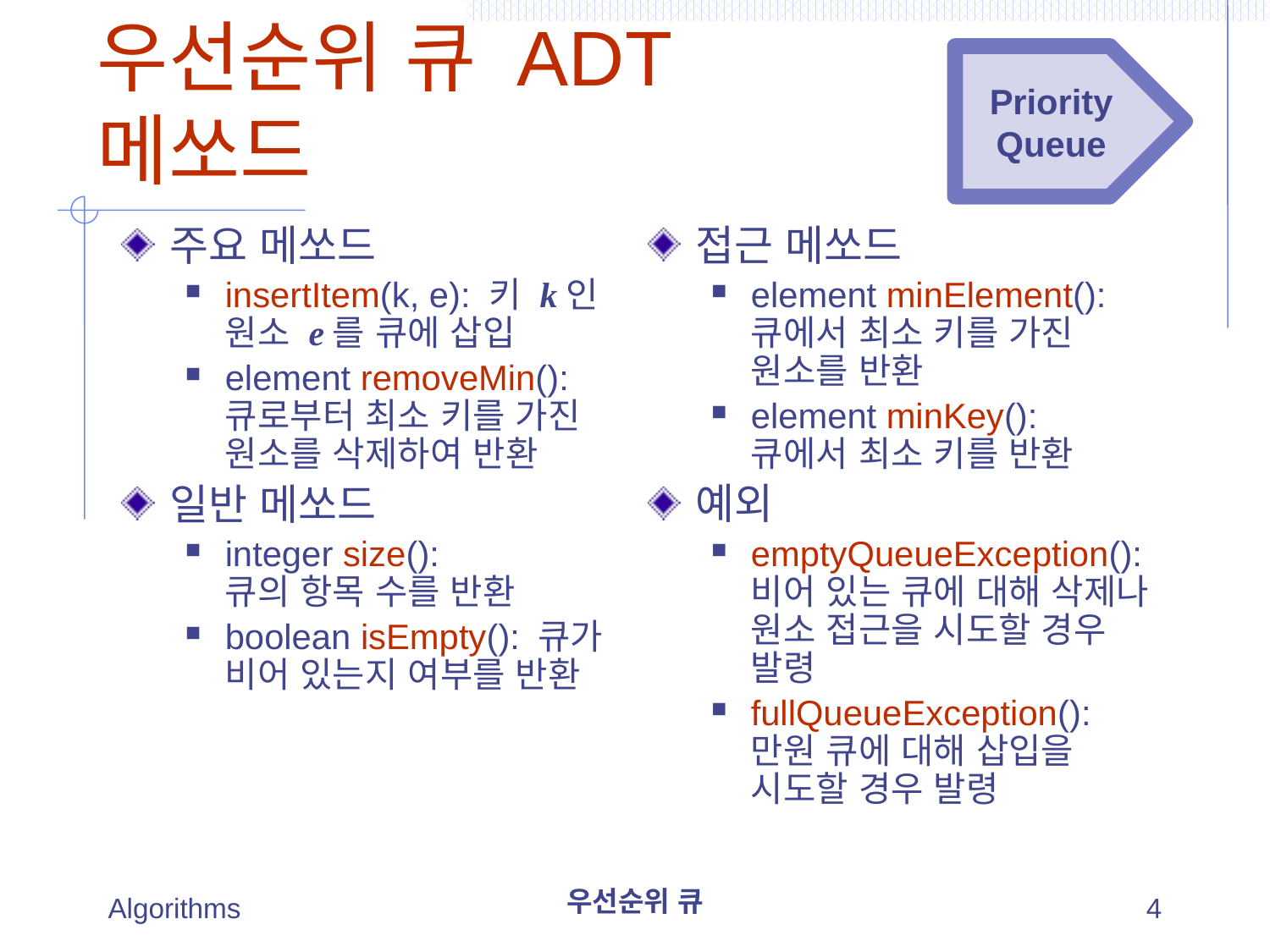

# 우선순위 큐 ADT 메쏘드
Priority
Queue
주요 메쏘드
insertItem(k, e): 키 k인 원소 e를 큐에 삽입
element removeMin(): 큐로부터 최소 키를 가진 원소를 삭제하여 반환
일반 메쏘드
integer size():
큐의 항목 수를 반환
boolean isEmpty(): 큐가 비어 있는지 여부를 반환
접근 메쏘드
element minElement(): 큐에서 최소 키를 가진 원소를 반환
element minKey():
큐에서 최소 키를 반환
예외
emptyQueueException(): 비어 있는 큐에 대해 삭제나 원소 접근을 시도할 경우 발령
fullQueueException():
만원 큐에 대해 삽입을 시도할 경우 발령
Algorithms
우선순위 큐
4